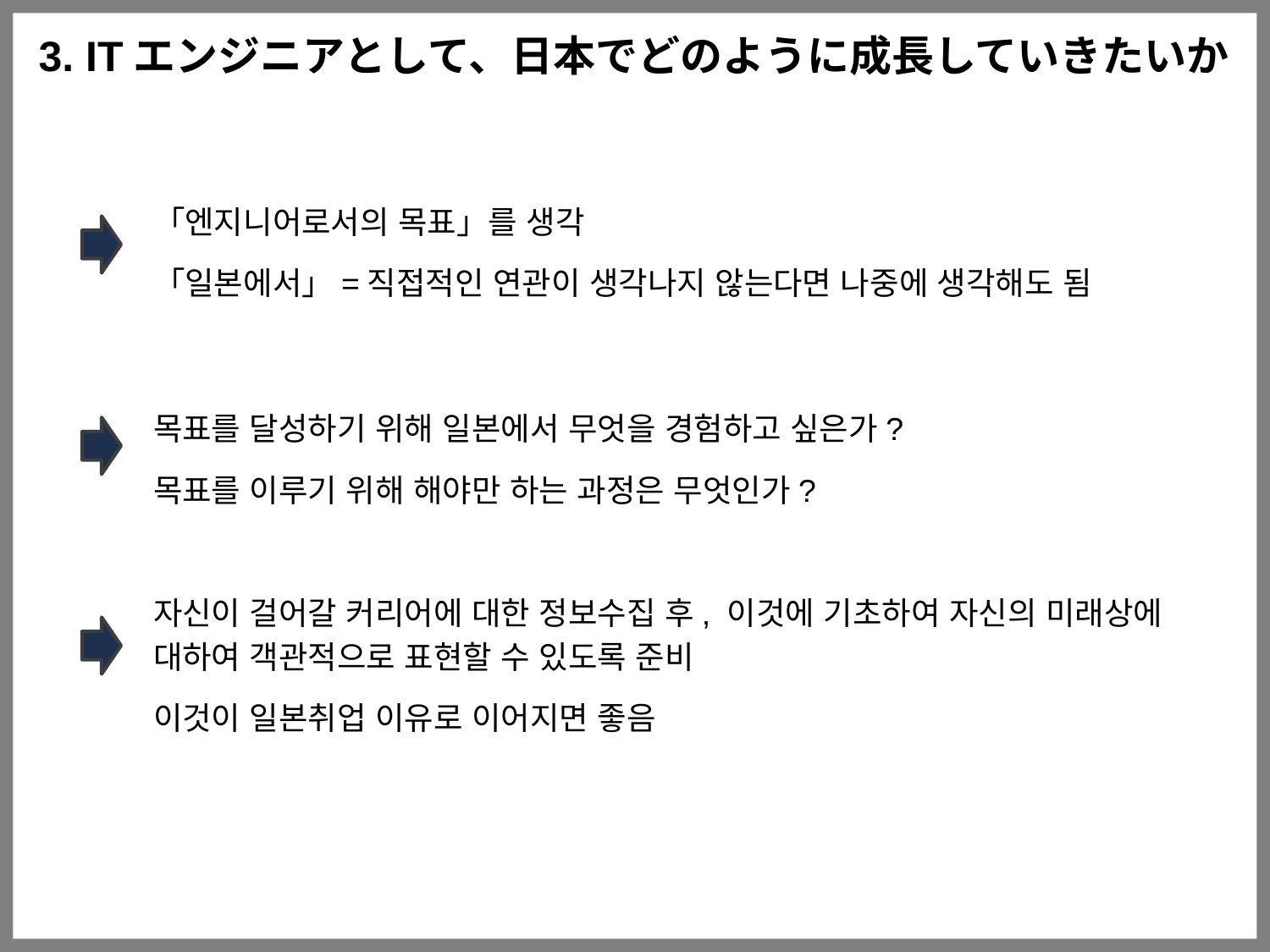

3. ITエンジニアとして、日本でどのように成長していきたいか

「엔지니어로서의 목표」를 생각
「일본에서」=직접적인 연관이 생각나지 않는다면 나중에 생각해도 됨

목표를 달성하기 위해 일본에서 무엇을 경험하고 싶은가?
목표를 이루기 위해 해야만 하는 과정은 무엇인가?

자신이 걸어갈 커리어에 대한 정보수집 후, 이것에 기초하여 자신의 미래상에 대하여 객관적으로 표현할 수 있도록 준비
이것이 일본취업 이유로 이어지면 좋음